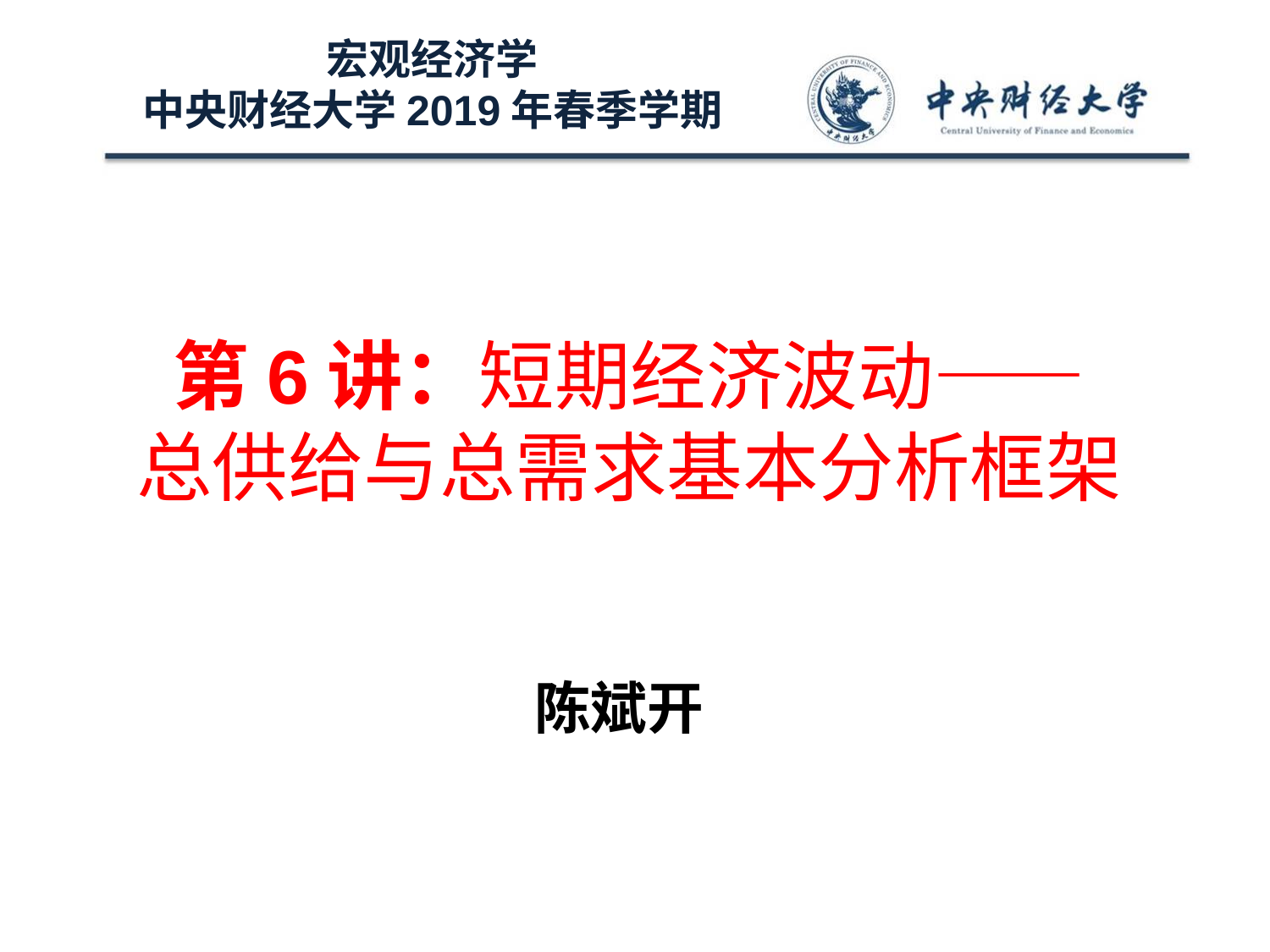

宏观经济学
中央财经大学2019年春季学期
第6讲：短期经济波动——
总供给与总需求基本分析框架
陈斌开